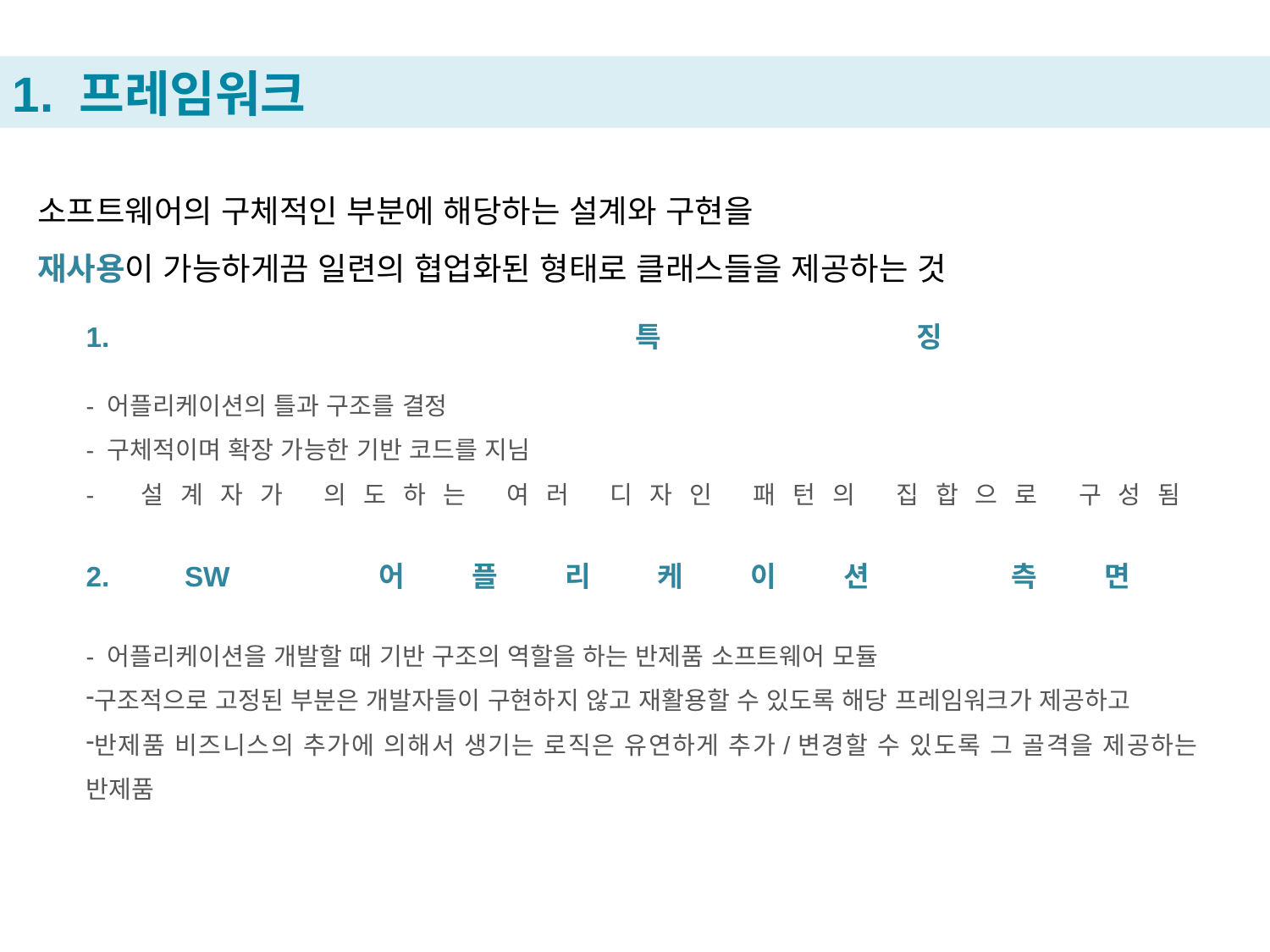

1. 프레임워크
소프트웨어의 구체적인 부분에 해당하는 설계와 구현을
재사용이 가능하게끔 일련의 협업화된 형태로 클래스들을 제공하는 것

1. 특징
- 어플리케이션의 틀과 구조를 결정
- 구체적이며 확장 가능한 기반 코드를 지님
- 설계자가 의도하는 여러 디자인 패턴의 집합으로 구성됨
2. SW 어플리케이션 측면
- 어플리케이션을 개발할 때 기반 구조의 역할을 하는 반제품 소프트웨어 모듈
구조적으로 고정된 부분은 개발자들이 구현하지 않고 재활용할 수 있도록 해당 프레임워크가 제공하고
반제품 비즈니스의 추가에 의해서 생기는 로직은 유연하게 추가/변경할 수 있도록 그 골격을 제공하는 반제품